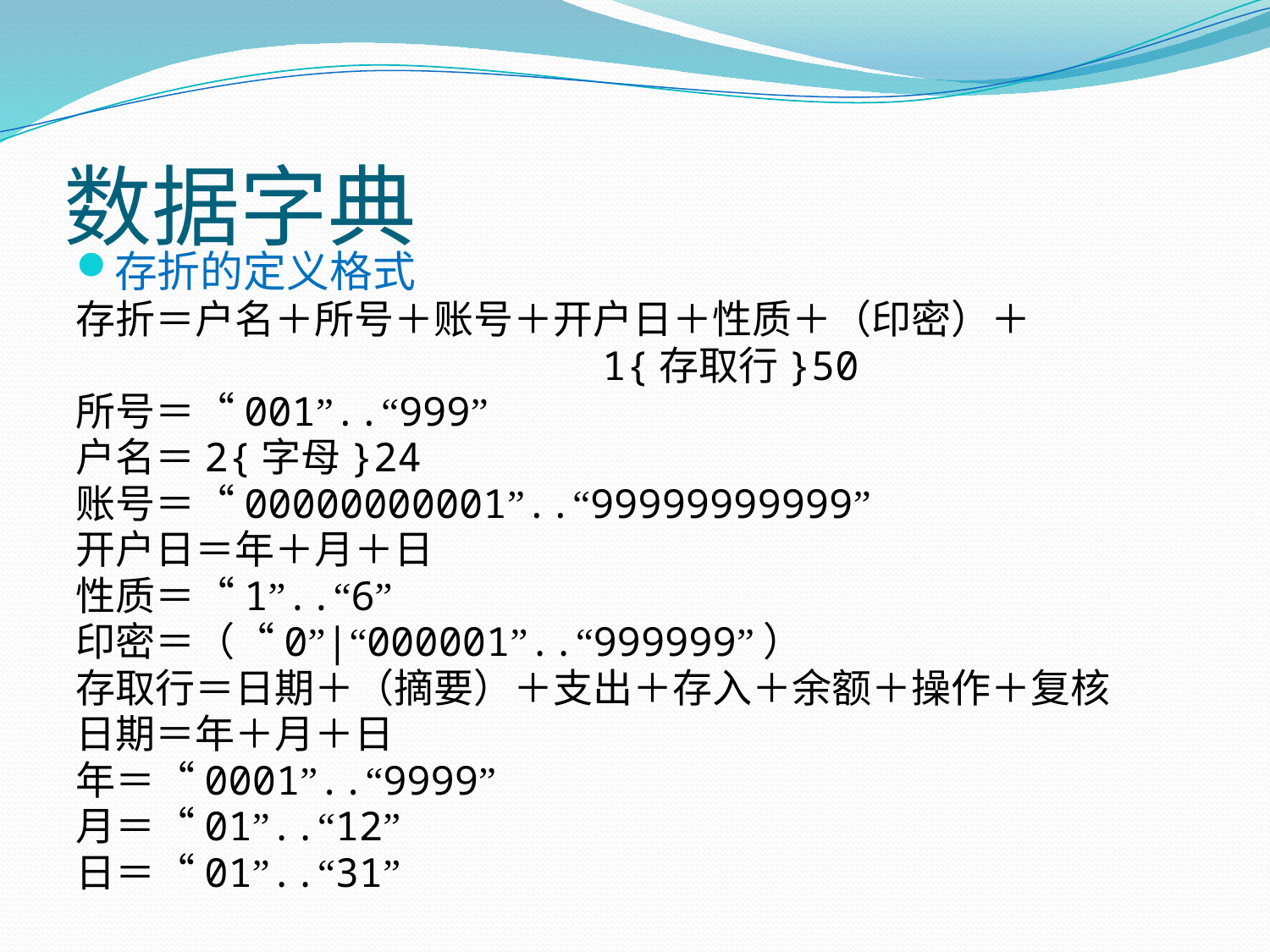

# 数据字典
存折的定义格式
存折＝户名＋所号＋账号＋开户日＋性质＋（印密）＋
                      1{存取行}50
所号＝“001”..“999”
户名＝2{字母}24
账号＝“00000000001”..“99999999999”
开户日＝年＋月＋日
性质＝“1”..“6”
印密＝（“0”|“000001”..“999999”）
存取行＝日期＋（摘要）＋支出＋存入＋余额＋操作＋复核
日期＝年＋月＋日
年＝“0001”..“9999”
月＝“01”..“12”
日＝“01”..“31”